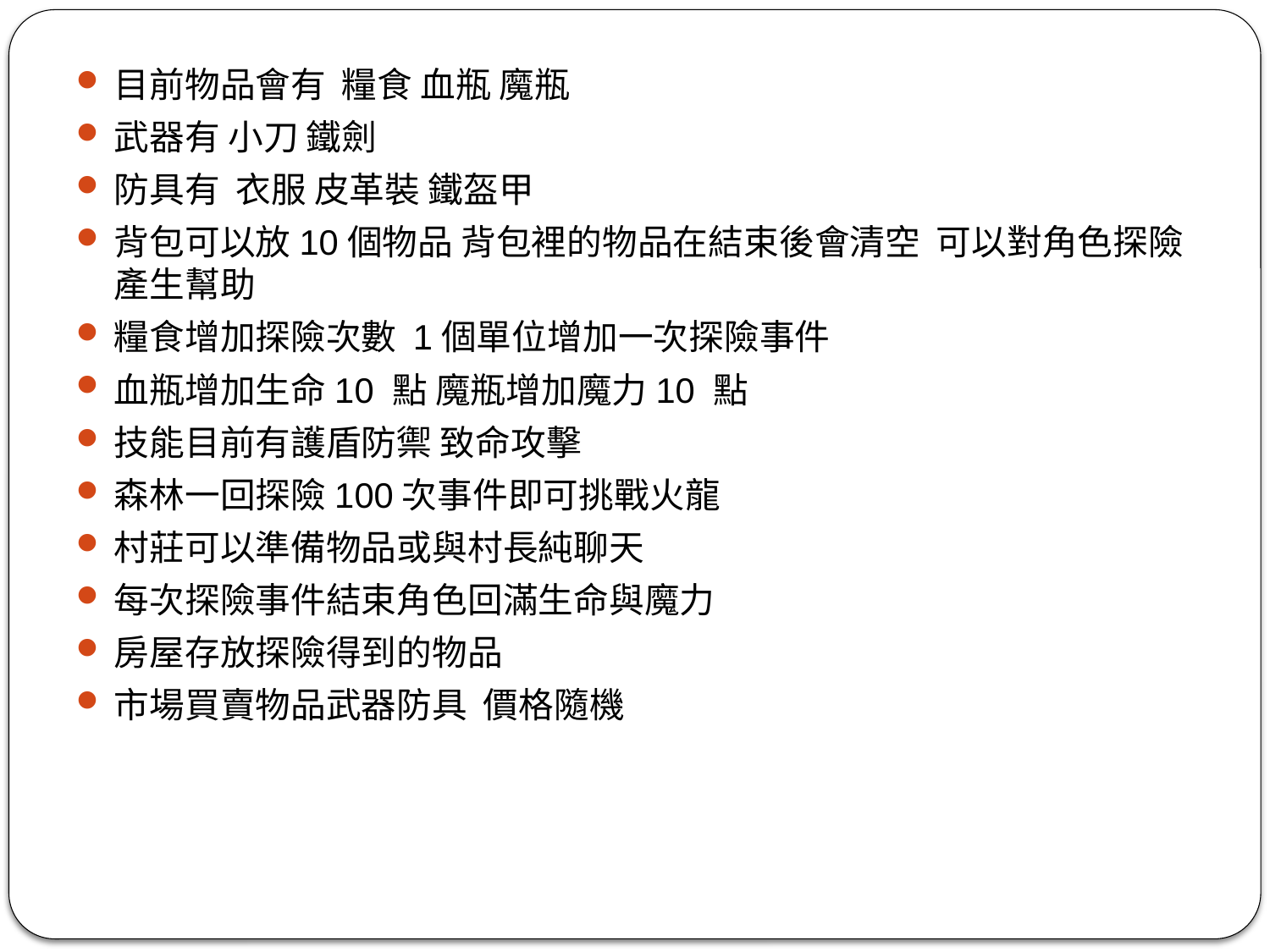

目前物品會有  糧食 血瓶 魔瓶
武器有 小刀 鐵劍
防具有  衣服 皮革裝 鐵盔甲
背包可以放10個物品 背包裡的物品在結束後會清空  可以對角色探險產生幫助
糧食增加探險次數 1個單位增加一次探險事件
血瓶增加生命10 點 魔瓶增加魔力10 點
技能目前有護盾防禦 致命攻擊
森林一回探險100次事件即可挑戰火龍
村莊可以準備物品或與村長純聊天
每次探險事件結束角色回滿生命與魔力
房屋存放探險得到的物品
市場買賣物品武器防具  價格隨機